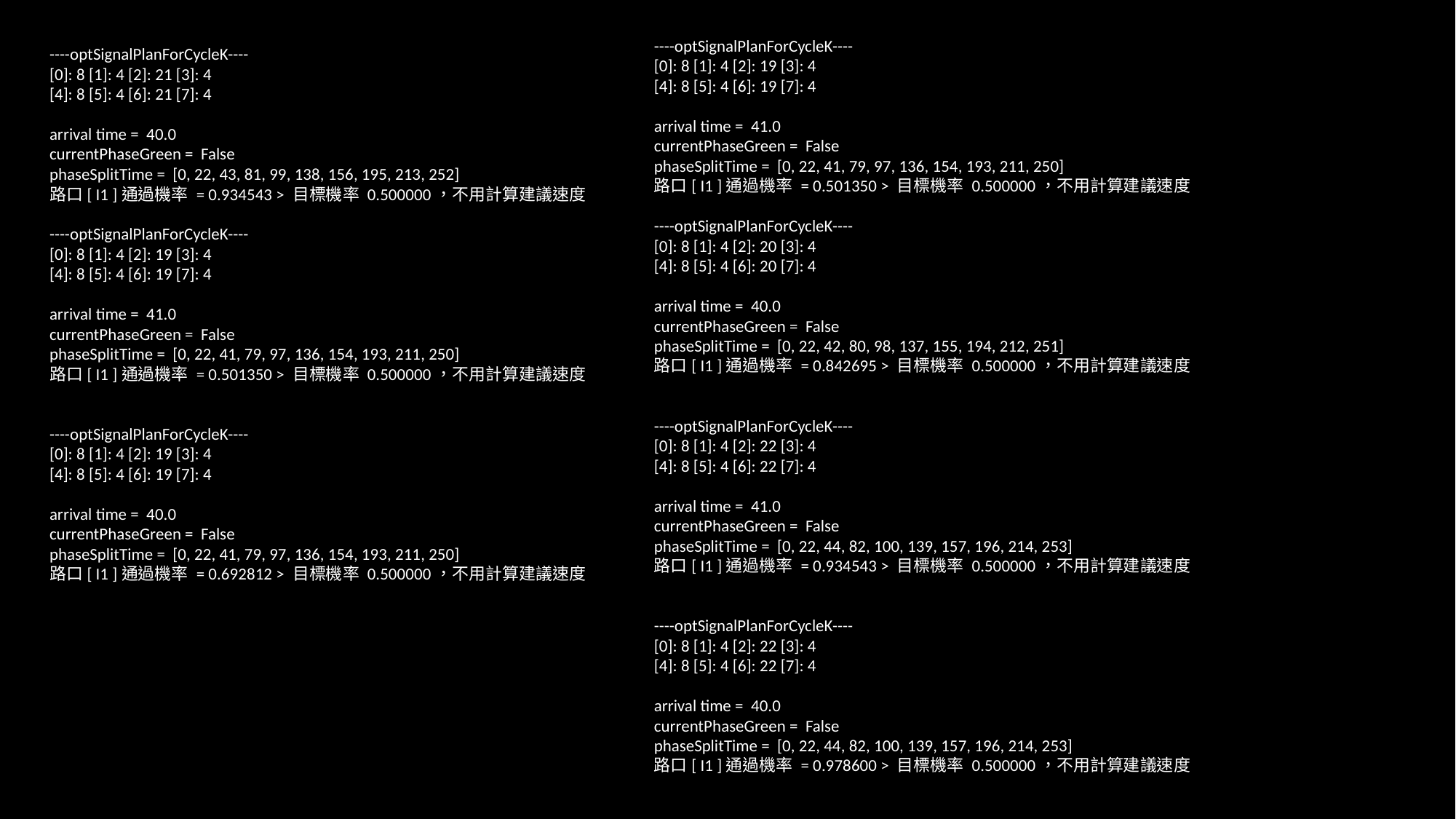

----optSignalPlanForCycleK----
[0]: 8 [1]: 4 [2]: 21 [3]: 4
[4]: 8 [5]: 4 [6]: 21 [7]: 4

arrival time =  40.0
currentPhaseGreen =  False
phaseSplitTime =  [0, 22, 43, 81, 99, 138, 156, 195, 213, 252]
路口[ I1 ]通過機率 = 0.934543 > 目標機率 0.500000，不用計算建議速度

----optSignalPlanForCycleK----
[0]: 8 [1]: 4 [2]: 19 [3]: 4
[4]: 8 [5]: 4 [6]: 19 [7]: 4

arrival time =  41.0
currentPhaseGreen =  False
phaseSplitTime =  [0, 22, 41, 79, 97, 136, 154, 193, 211, 250]
路口[ I1 ]通過機率 = 0.501350 > 目標機率 0.500000，不用計算建議速度

----optSignalPlanForCycleK----
[0]: 8 [1]: 4 [2]: 19 [3]: 4
[4]: 8 [5]: 4 [6]: 19 [7]: 4

arrival time =  40.0
currentPhaseGreen =  False
phaseSplitTime =  [0, 22, 41, 79, 97, 136, 154, 193, 211, 250]
路口[ I1 ]通過機率 = 0.692812 > 目標機率 0.500000，不用計算建議速度

----optSignalPlanForCycleK----
[0]: 8 [1]: 4 [2]: 19 [3]: 4
[4]: 8 [5]: 4 [6]: 19 [7]: 4

arrival time =  41.0
currentPhaseGreen =  False
phaseSplitTime =  [0, 22, 41, 79, 97, 136, 154, 193, 211, 250]
路口[ I1 ]通過機率 = 0.501350 > 目標機率 0.500000，不用計算建議速度

----optSignalPlanForCycleK----
[0]: 8 [1]: 4 [2]: 20 [3]: 4
[4]: 8 [5]: 4 [6]: 20 [7]: 4

arrival time =  40.0
currentPhaseGreen =  False
phaseSplitTime =  [0, 22, 42, 80, 98, 137, 155, 194, 212, 251]
路口[ I1 ]通過機率 = 0.842695 > 目標機率 0.500000，不用計算建議速度

----optSignalPlanForCycleK----
[0]: 8 [1]: 4 [2]: 22 [3]: 4
[4]: 8 [5]: 4 [6]: 22 [7]: 4

arrival time =  41.0
currentPhaseGreen =  False
phaseSplitTime =  [0, 22, 44, 82, 100, 139, 157, 196, 214, 253]
路口[ I1 ]通過機率 = 0.934543 > 目標機率 0.500000，不用計算建議速度

----optSignalPlanForCycleK----
[0]: 8 [1]: 4 [2]: 22 [3]: 4
[4]: 8 [5]: 4 [6]: 22 [7]: 4

arrival time =  40.0
currentPhaseGreen =  False
phaseSplitTime =  [0, 22, 44, 82, 100, 139, 157, 196, 214, 253]
路口[ I1 ]通過機率 = 0.978600 > 目標機率 0.500000，不用計算建議速度